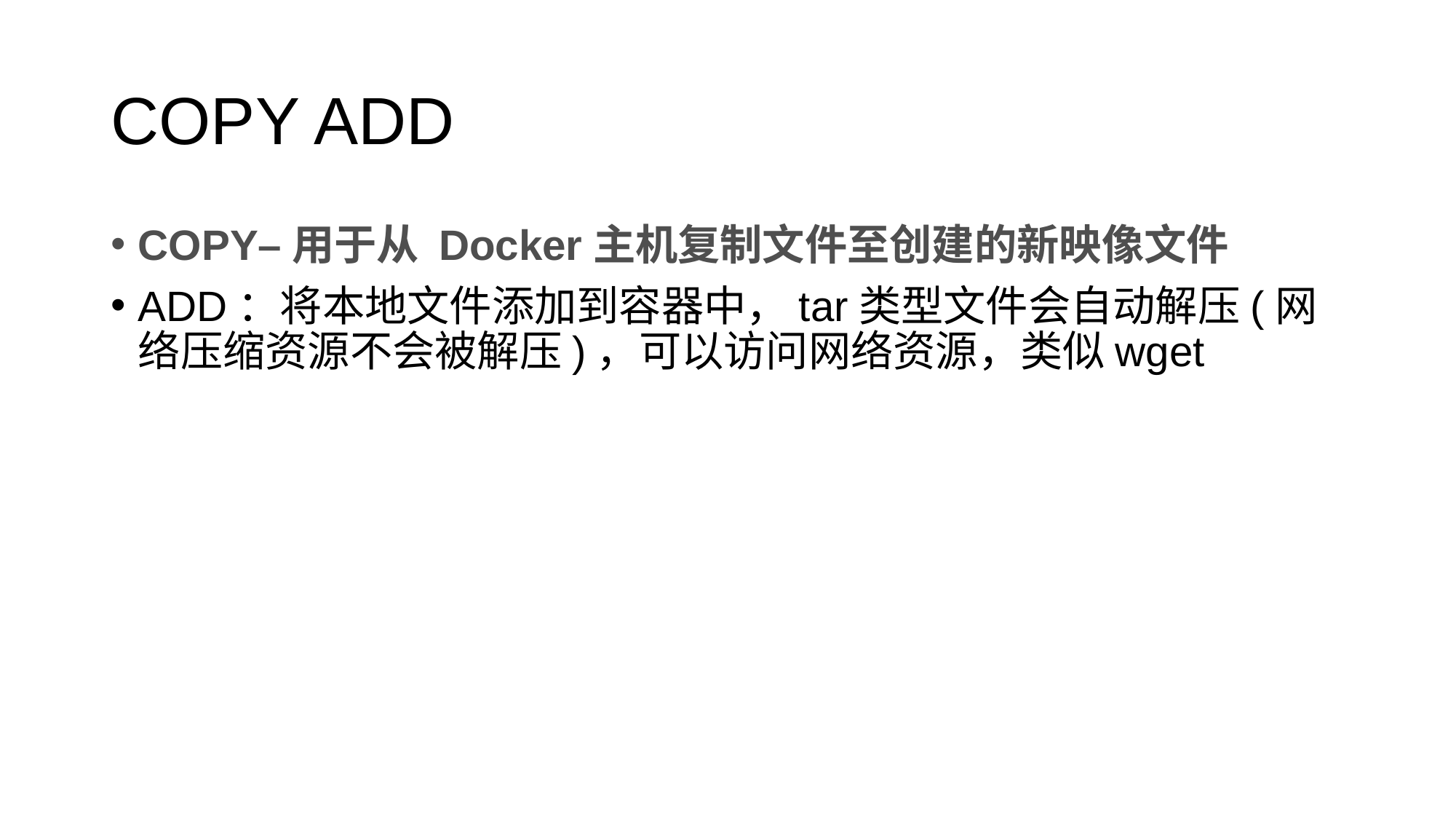

# COPY ADD
COPY–用于从 Docker主机复制文件至创建的新映像文件
ADD：将本地文件添加到容器中，tar类型文件会自动解压(网络压缩资源不会被解压)，可以访问网络资源，类似wget